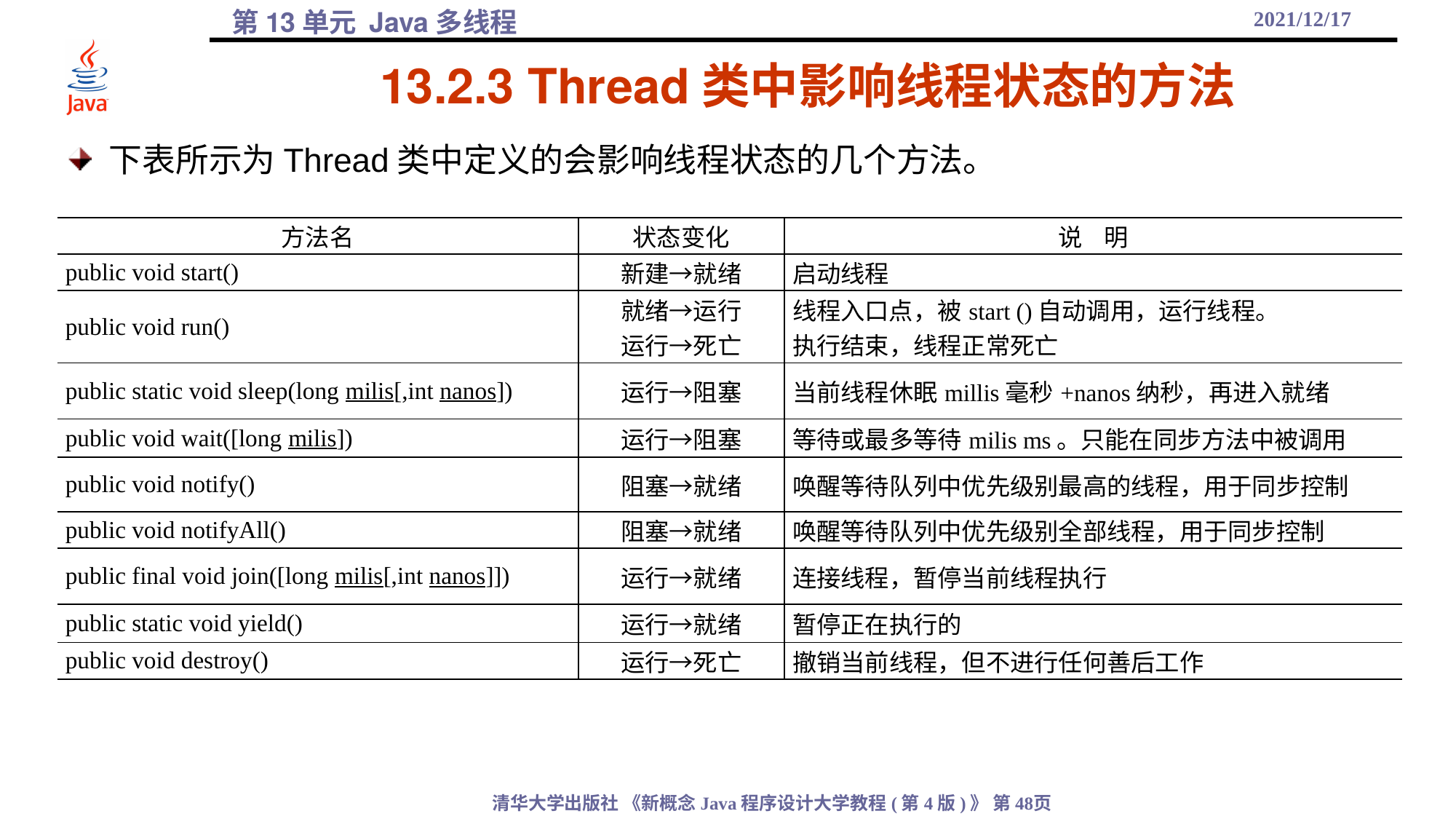

2021/12/17
# 13.2.3 Thread类中影响线程状态的方法
下表所示为Thread类中定义的会影响线程状态的几个方法。
| 方法名 | 状态变化 | 说 明 |
| --- | --- | --- |
| public void start() | 新建→就绪 | 启动线程 |
| public void run() | 就绪→运行 运行→死亡 | 线程入口点，被start ()自动调用，运行线程。 执行结束，线程正常死亡 |
| public static void sleep(long milis[,int nanos]) | 运行→阻塞 | 当前线程休眠millis毫秒+nanos纳秒，再进入就绪 |
| public void wait([long milis]) | 运行→阻塞 | 等待或最多等待milis ms。只能在同步方法中被调用 |
| public void notify() | 阻塞→就绪 | 唤醒等待队列中优先级别最高的线程，用于同步控制 |
| public void notifyAll() | 阻塞→就绪 | 唤醒等待队列中优先级别全部线程，用于同步控制 |
| public final void join([long milis[,int nanos]]) | 运行→就绪 | 连接线程，暂停当前线程执行 |
| public static void yield() | 运行→就绪 | 暂停正在执行的 |
| public void destroy() | 运行→死亡 | 撤销当前线程，但不进行任何善后工作 |